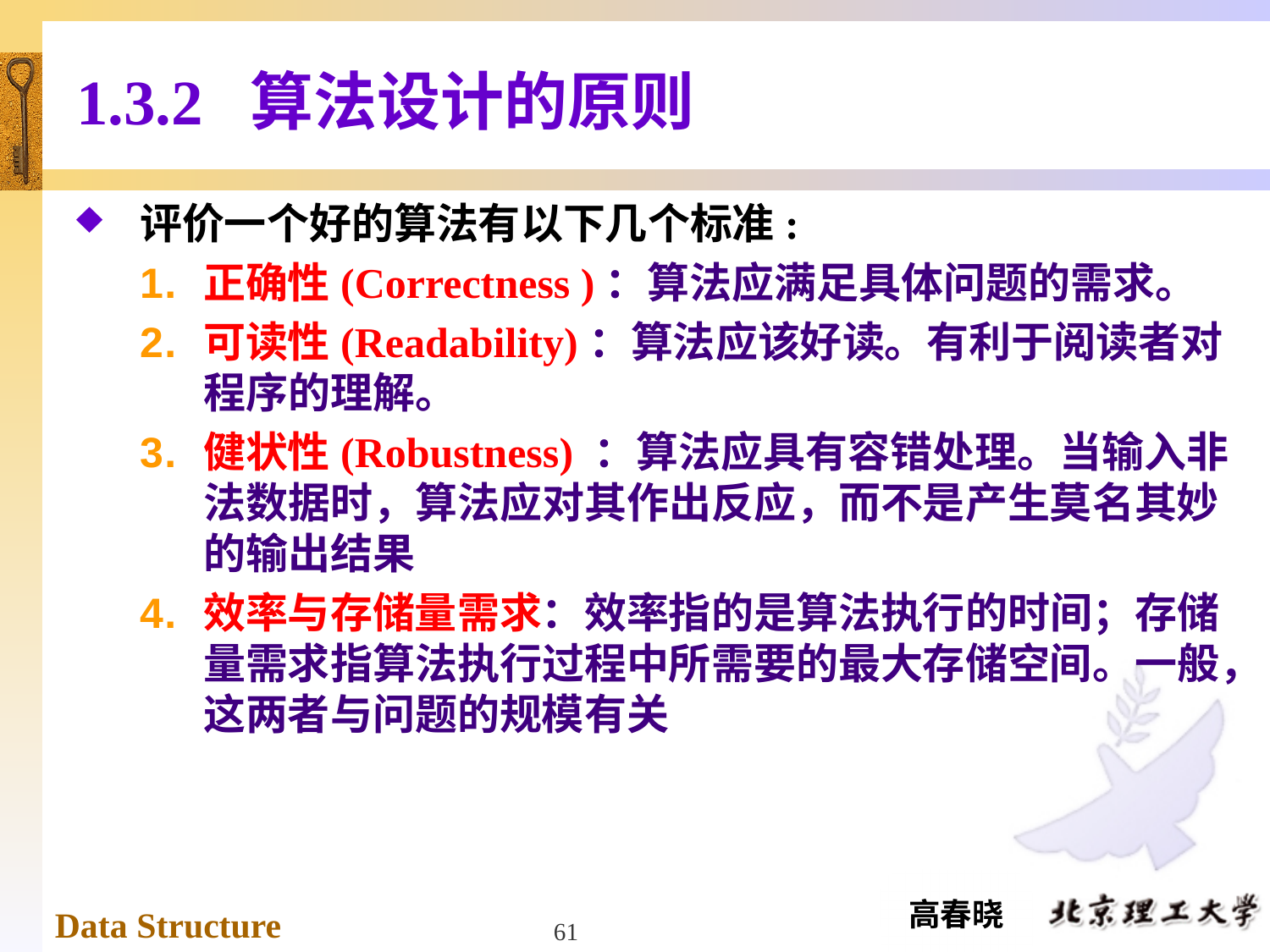

# 1.3.2  算法设计的原则
评价一个好的算法有以下几个标准:
正确性(Correctness )：算法应满足具体问题的需求。
可读性(Readability)：算法应该好读。有利于阅读者对程序的理解。
健状性(Robustness) ：算法应具有容错处理。当输入非法数据时，算法应对其作出反应，而不是产生莫名其妙的输出结果
效率与存储量需求：效率指的是算法执行的时间；存储量需求指算法执行过程中所需要的最大存储空间。一般，这两者与问题的规模有关
61